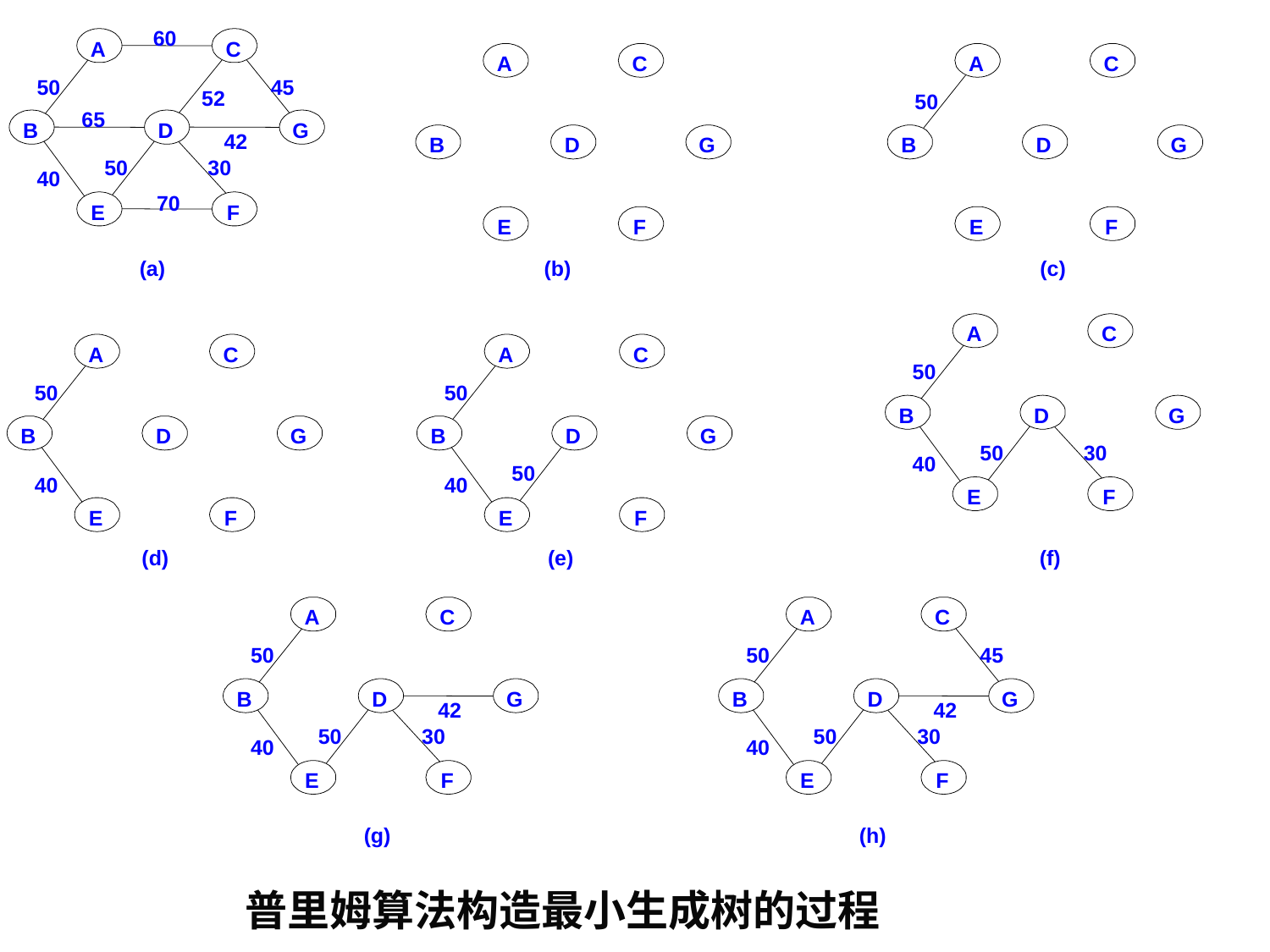

60

A
C

A
C
A
C

50
45

52
50
65

B
D
G

42
B
D
G
B
D
G

50
30

40
70

E
F

E
F
E
F

(a)
(b)
(c)

A
C

A
C
A
C

50

50
50

B
D
G

B
D
G
B
D
G

50
30

40
50
40
40

E
F

E
F
E
F

(d)
(e)
(f)

A
C
A
C

50
50
45

B
D
G
B
D
G

42
42

50
30
50
30
40
40

E
F
E
F

(g)
(h)
普里姆算法构造最小生成树的过程
75